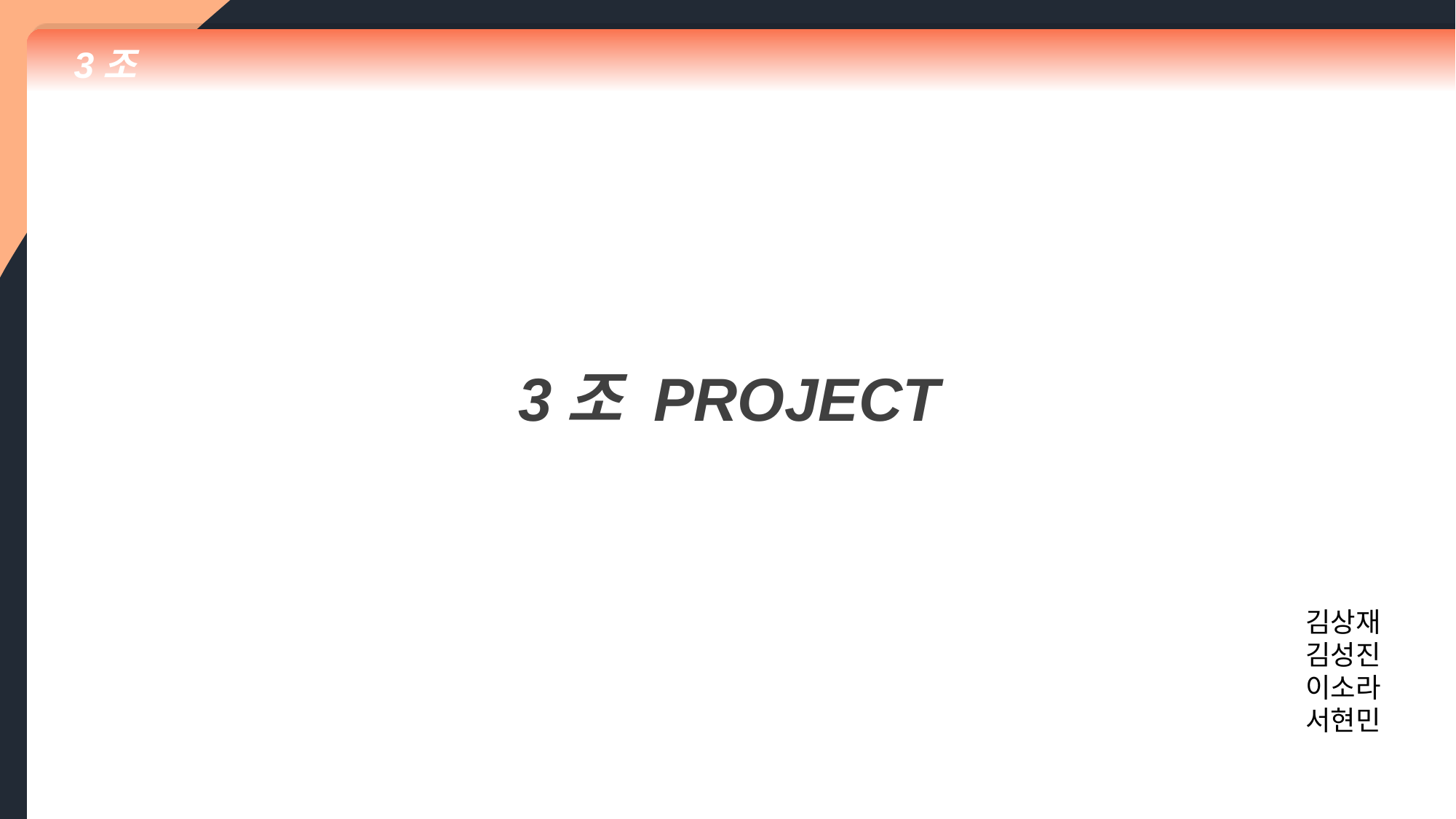

3조
3조 PROJECT
김상재
김성진
이소라
서현민